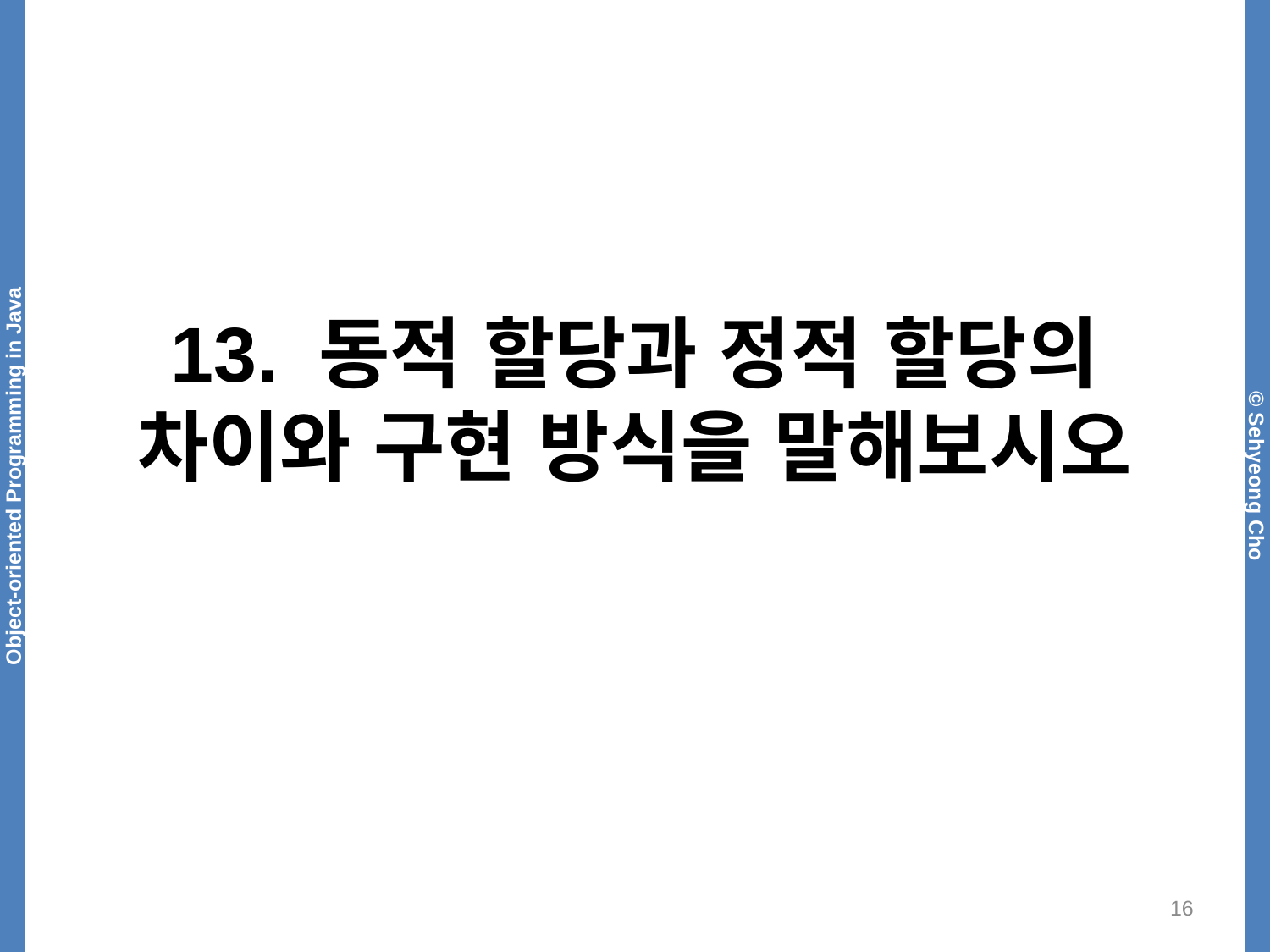

# 13. 동적 할당과 정적 할당의 차이와 구현 방식을 말해보시오

16